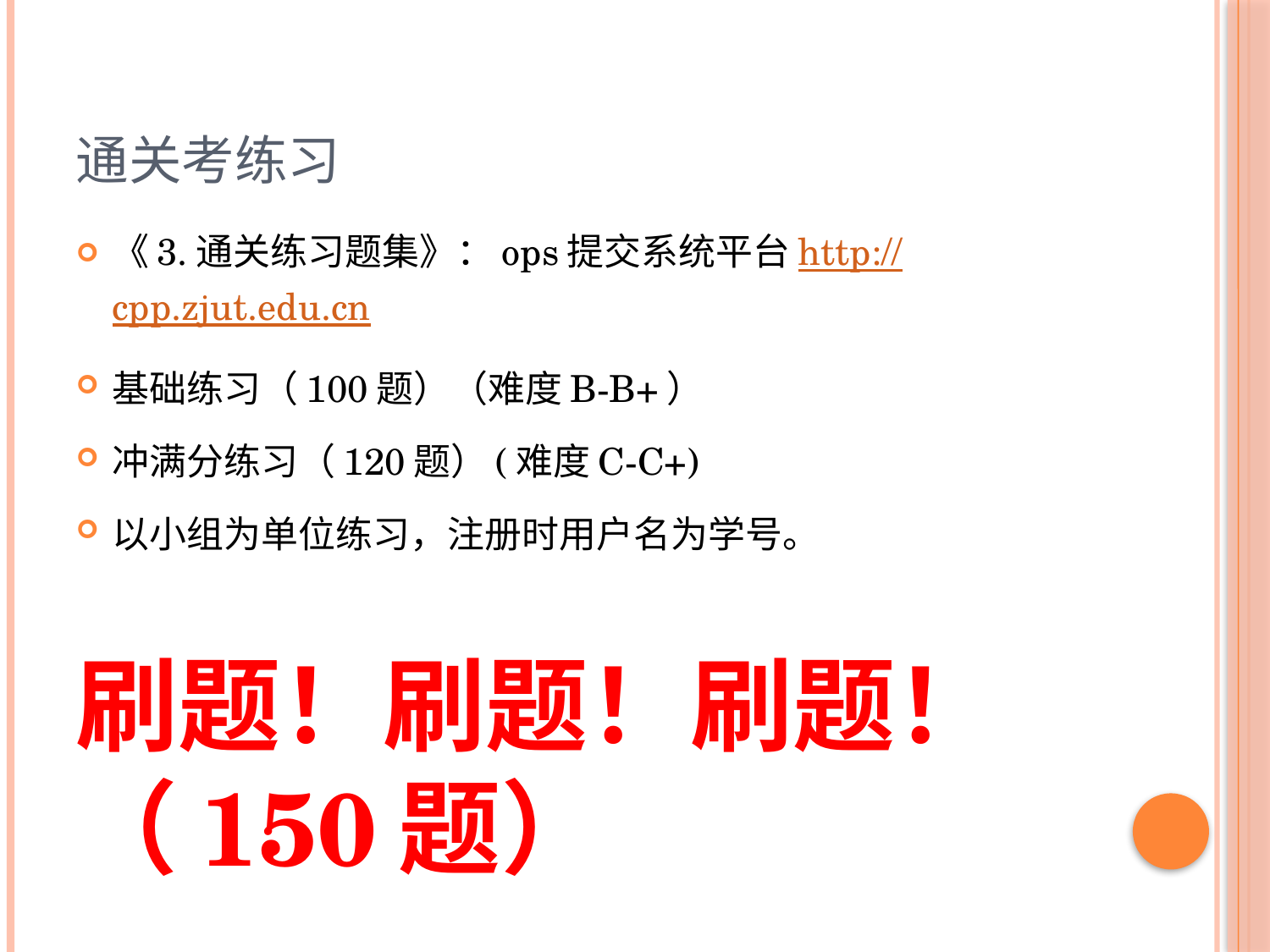

# 通关考练习
《3.通关练习题集》：ops提交系统平台http://cpp.zjut.edu.cn
基础练习（100题）（难度B-B+）
冲满分练习（120题）(难度C-C+)
以小组为单位练习，注册时用户名为学号。

刷题！刷题！刷题！（150题）